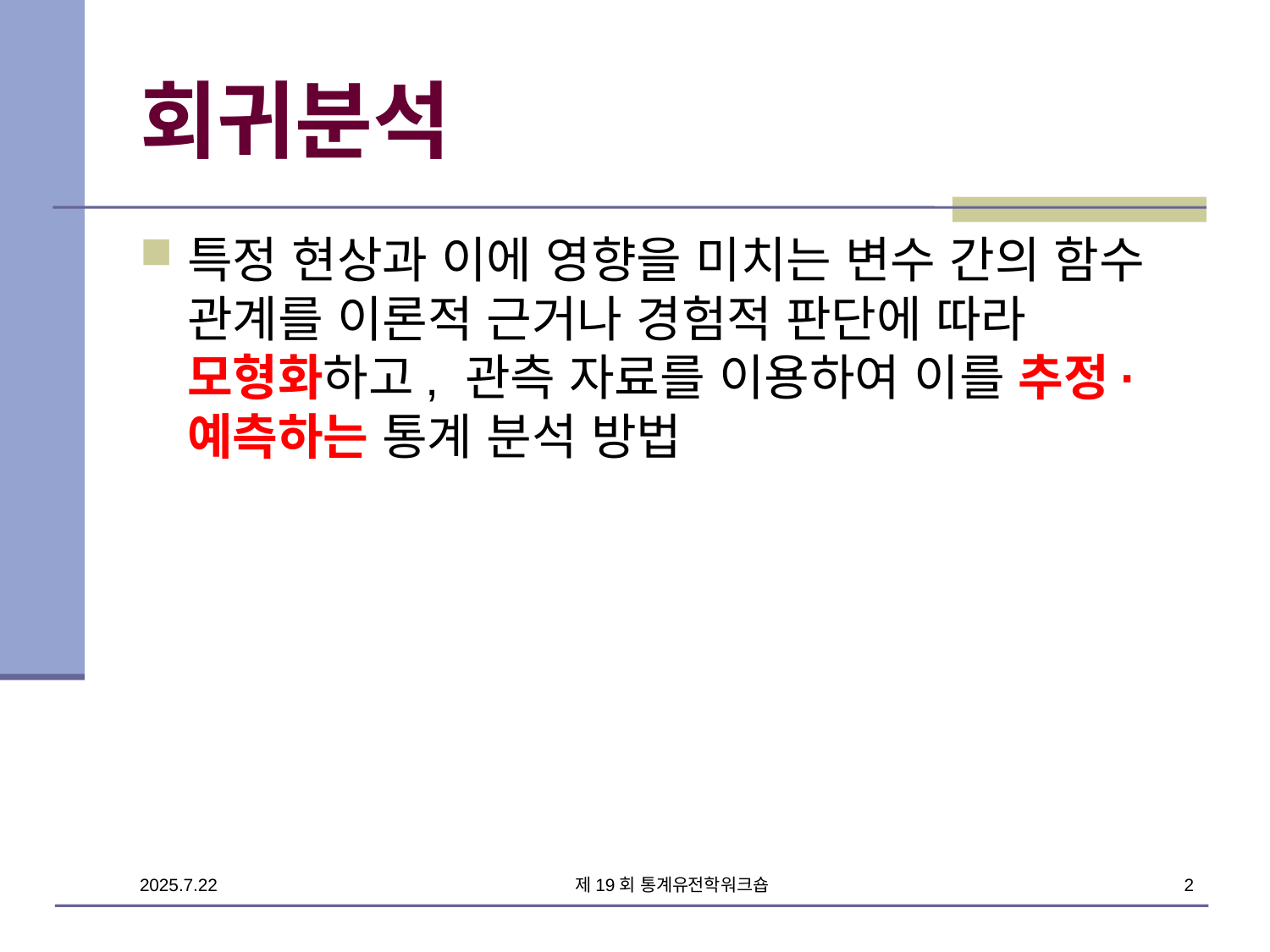

# 회귀분석
특정 현상과 이에 영향을 미치는 변수 간의 함수 관계를 이론적 근거나 경험적 판단에 따라 모형화하고, 관측 자료를 이용하여 이를 추정·예측하는 통계 분석 방법
제19회 통계유전학워크숍
2
2025.7.22